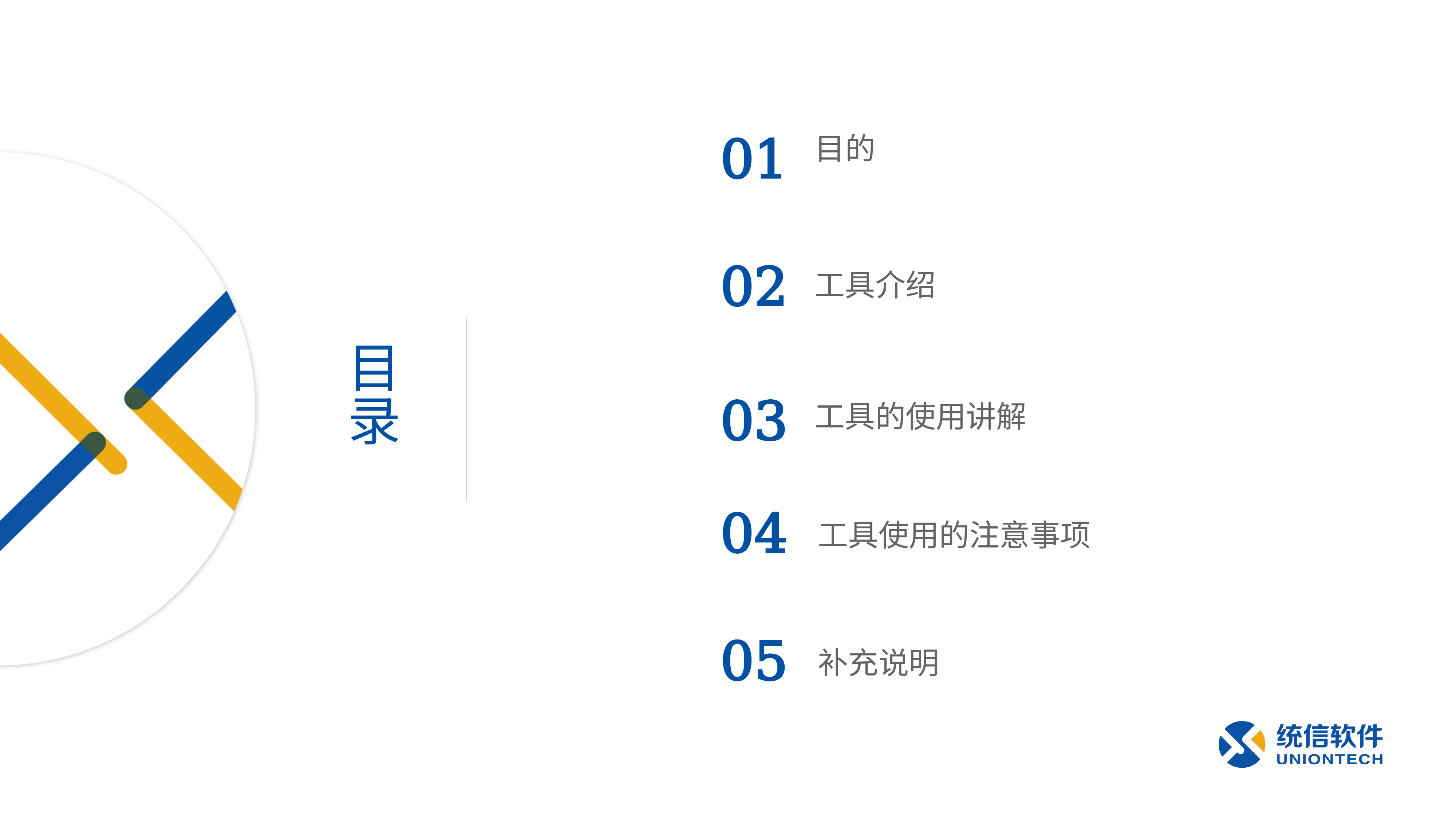

01
目的
02

工具介绍
# 目录
03
工具的使用讲解
04
工具使用的注意事项
05
补充说明